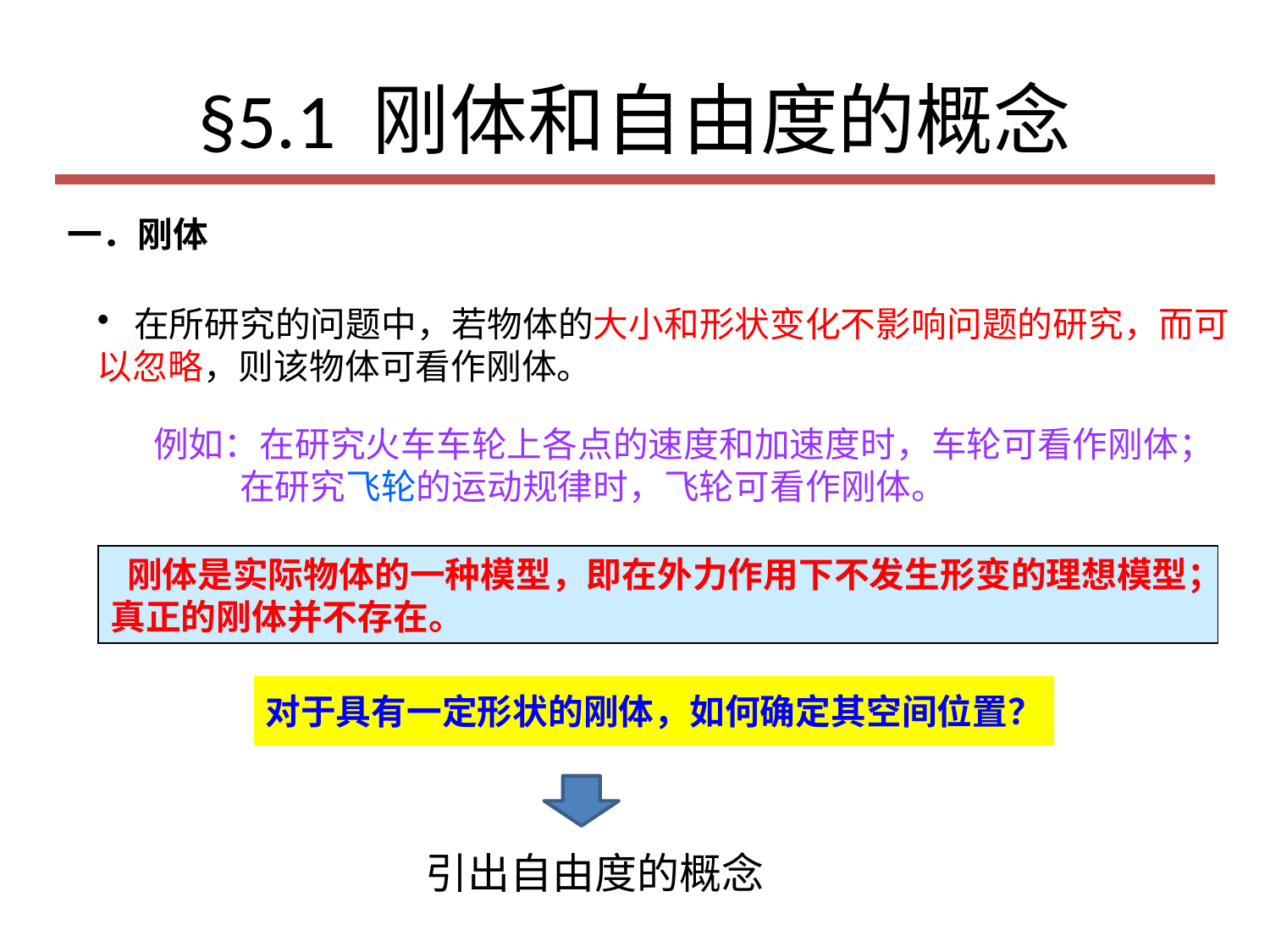

# §5.1 刚体和自由度的概念
一．刚体
  在所研究的问题中，若物体的大小和形状变化不影响问题的研究，而可以忽略，则该物体可看作刚体。
 例如：在研究火车车轮上各点的速度和加速度时，车轮可看作刚体；
            在研究飞轮的运动规律时，飞轮可看作刚体。
 刚体是实际物体的一种模型，即在外力作用下不发生形变的理想模型；真正的刚体并不存在。
对于具有一定形状的刚体，如何确定其空间位置？

引出自由度的概念